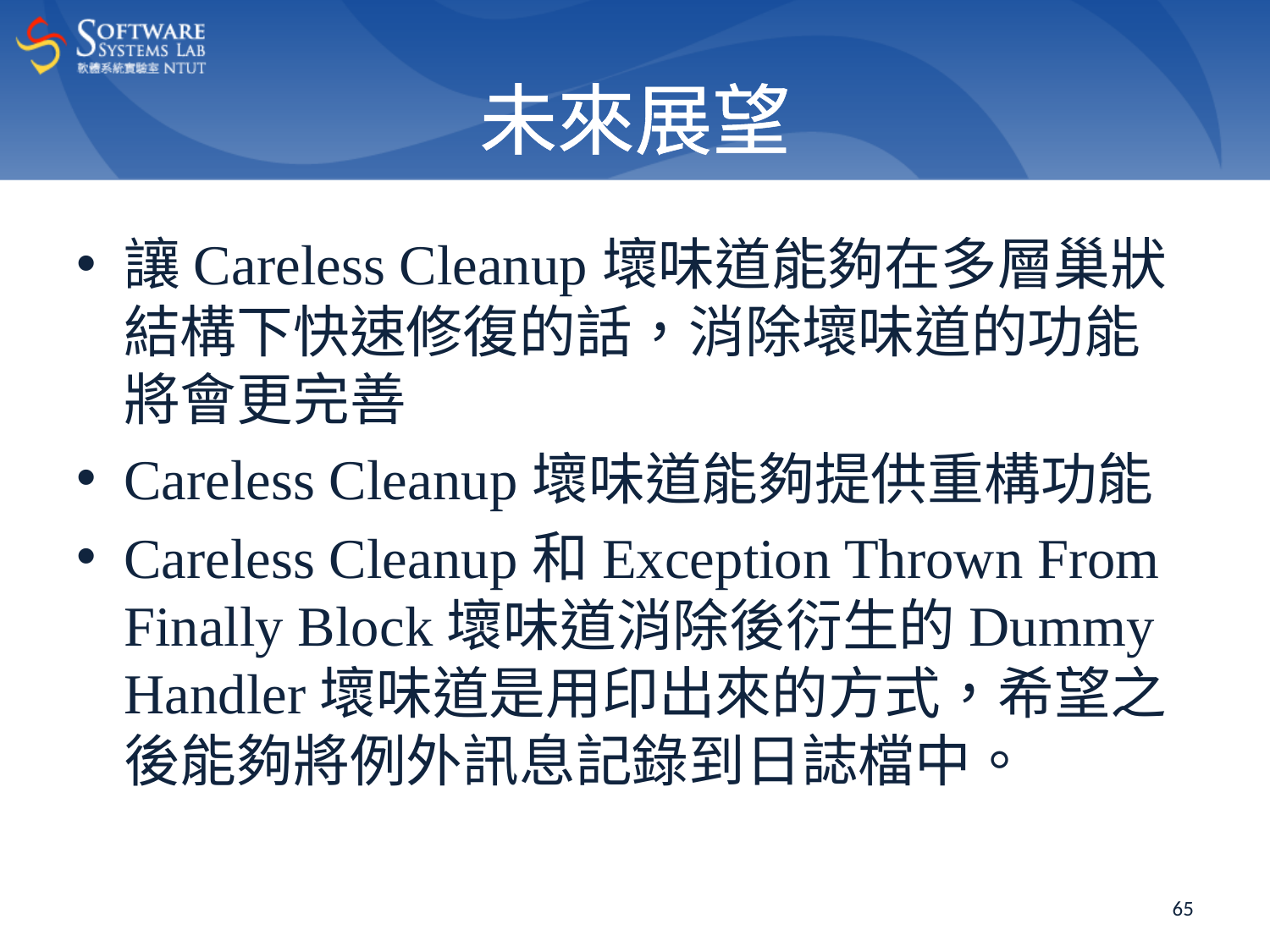

# 未來展望
讓Careless Cleanup壞味道能夠在多層巢狀結構下快速修復的話，消除壞味道的功能將會更完善
Careless Cleanup壞味道能夠提供重構功能
Careless Cleanup和Exception Thrown From Finally Block壞味道消除後衍生的Dummy Handler壞味道是用印出來的方式，希望之後能夠將例外訊息記錄到日誌檔中。

65